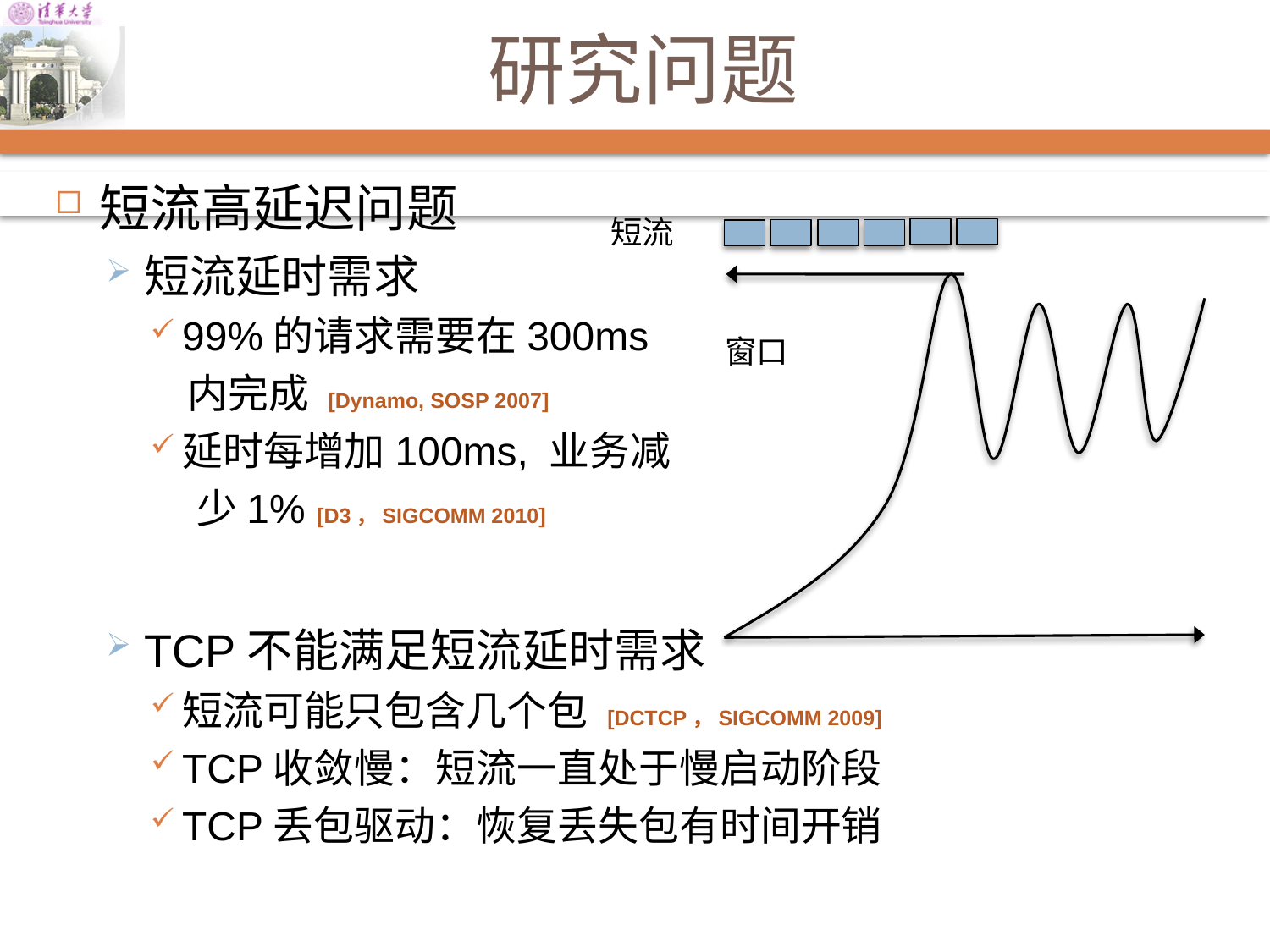

# 研究问题
短流高延迟问题
短流延时需求
99%的请求需要在300ms
   内完成 [Dynamo, SOSP 2007]
延时每增加100ms, 业务减
    少1% [D3，SIGCOMM 2010]

TCP不能满足短流延时需求
短流可能只包含几个包 [DCTCP，SIGCOMM 2009]
TCP收敛慢：短流一直处于慢启动阶段
TCP丢包驱动：恢复丢失包有时间开销

短流

窗口